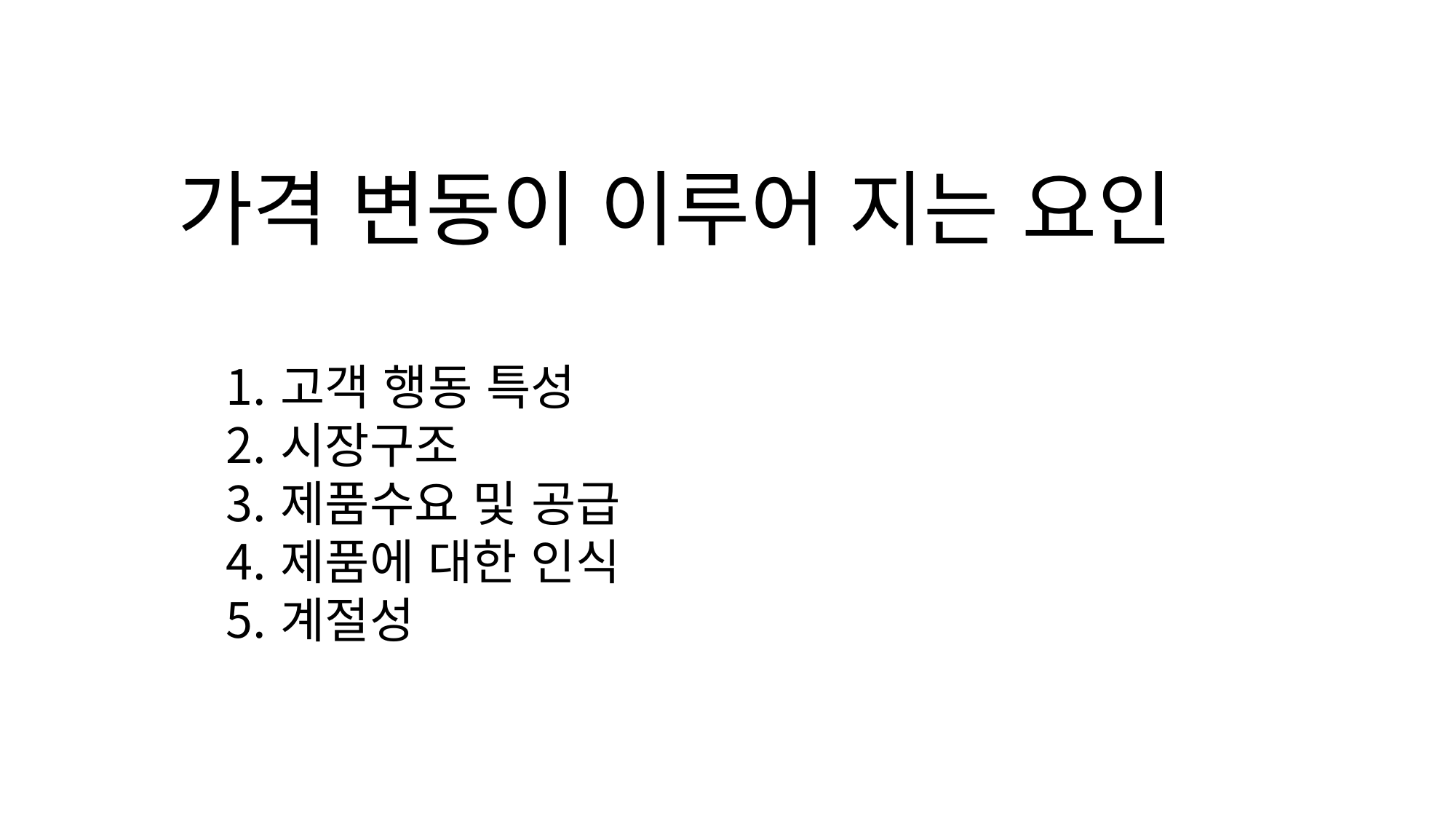

# 가격 변동이 이루어 지는 요인
고객 행동 특성
시장구조
제품수요 및 공급
제품에 대한 인식
계절성